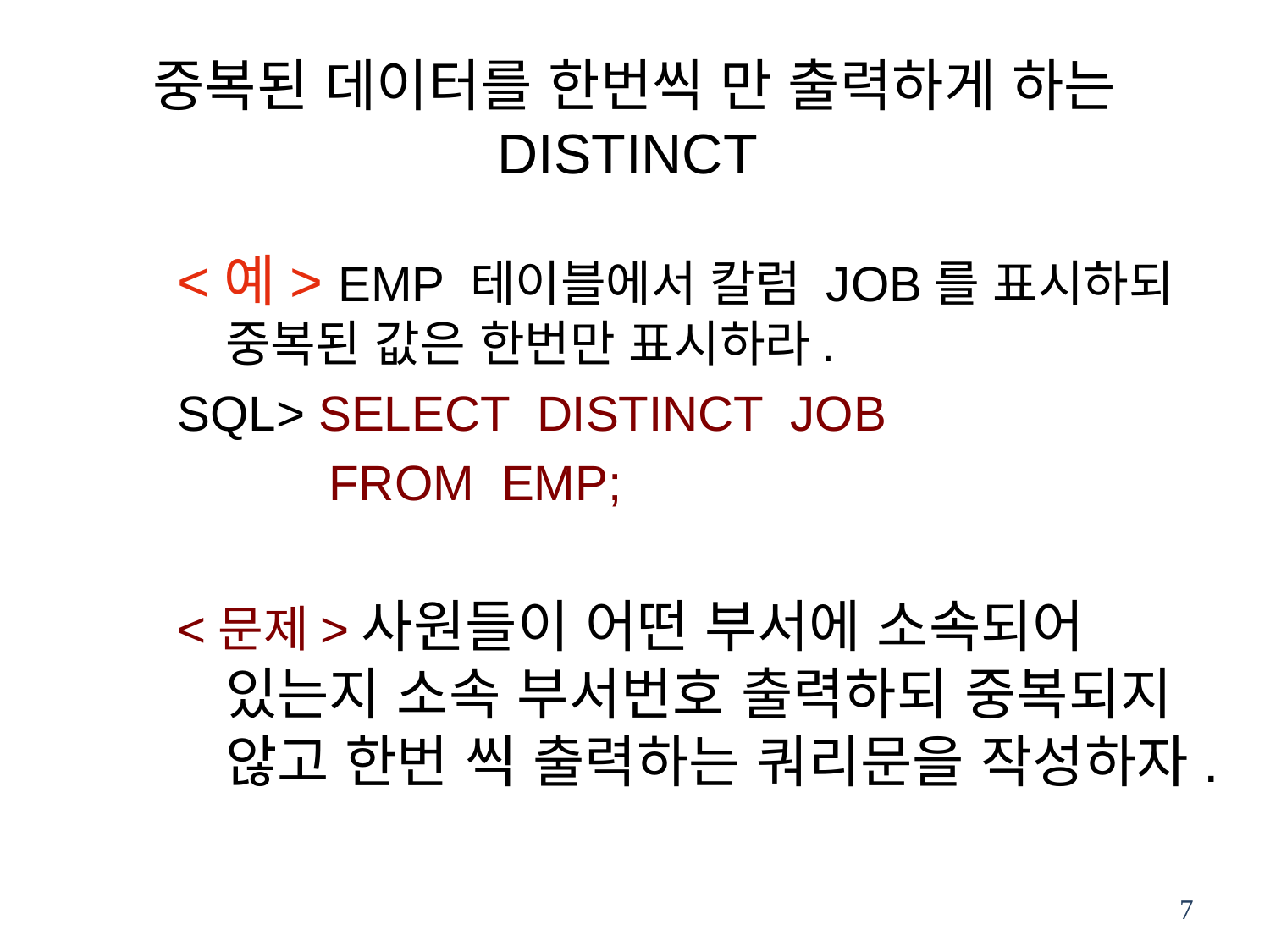

# 중복된 데이터를 한번씩 만 출력하게 하는 DISTINCT
<예> EMP 테이블에서 칼럼 JOB를 표시하되     중복된 값은 한번만 표시하라.
SQL> SELECT  DISTINCT  JOB
           FROM  EMP;

<문제>사원들이 어떤 부서에 소속되어 있는지 소속 부서번호 출력하되 중복되지 않고 한번 씩 출력하는 쿼리문을 작성하자.

7